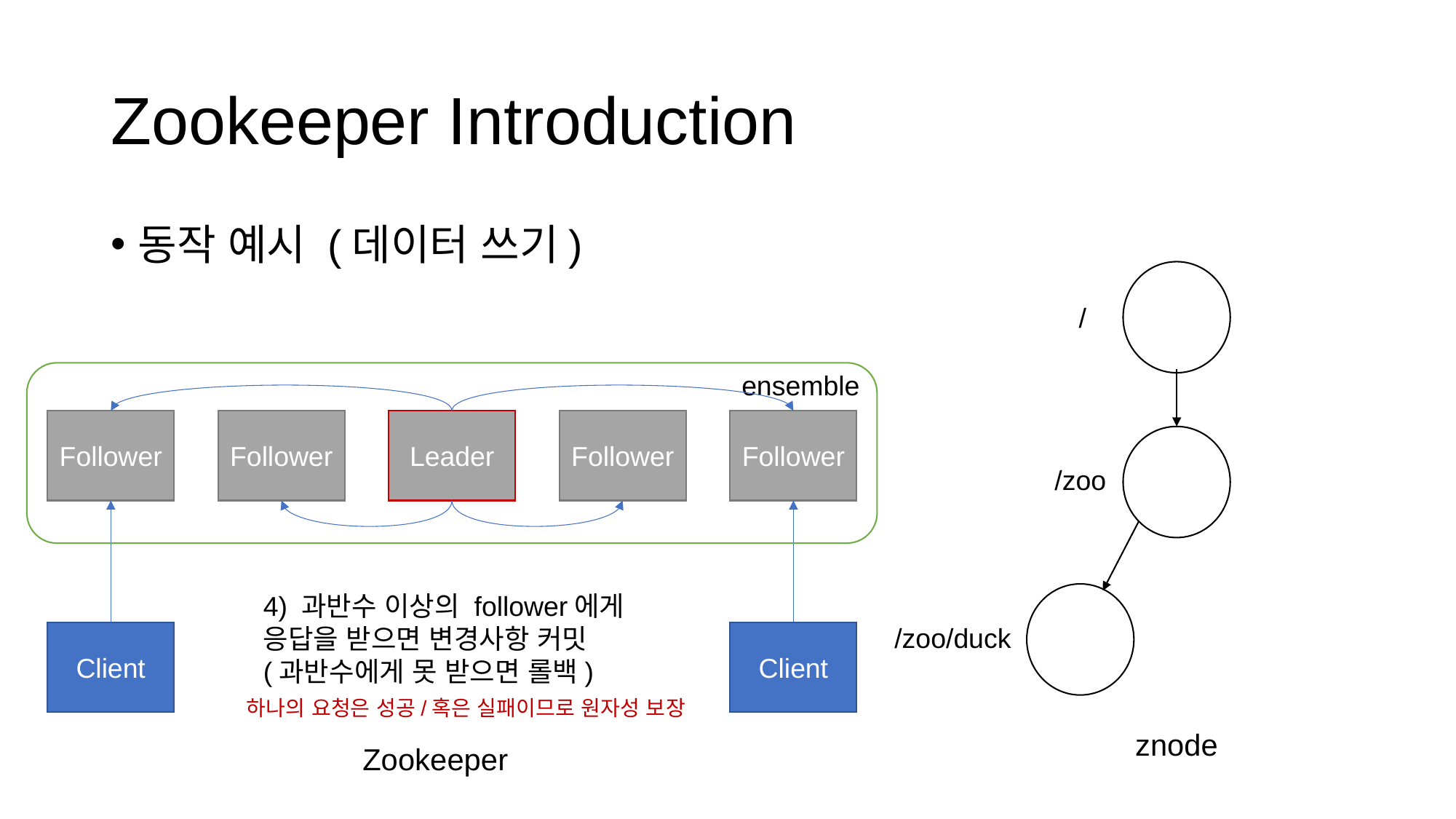

# Zookeeper Introduction
동작 예시 (데이터 쓰기)

/

ensemble
Follower
Follower
Leader
Follower
Follower

/zoo
4) 과반수 이상의 follower에게
응답을 받으면 변경사항 커밋
(과반수에게 못 받으면 롤백)

/zoo/duck
Client
Client
하나의 요청은 성공/혹은 실패이므로 원자성 보장
znode
Zookeeper